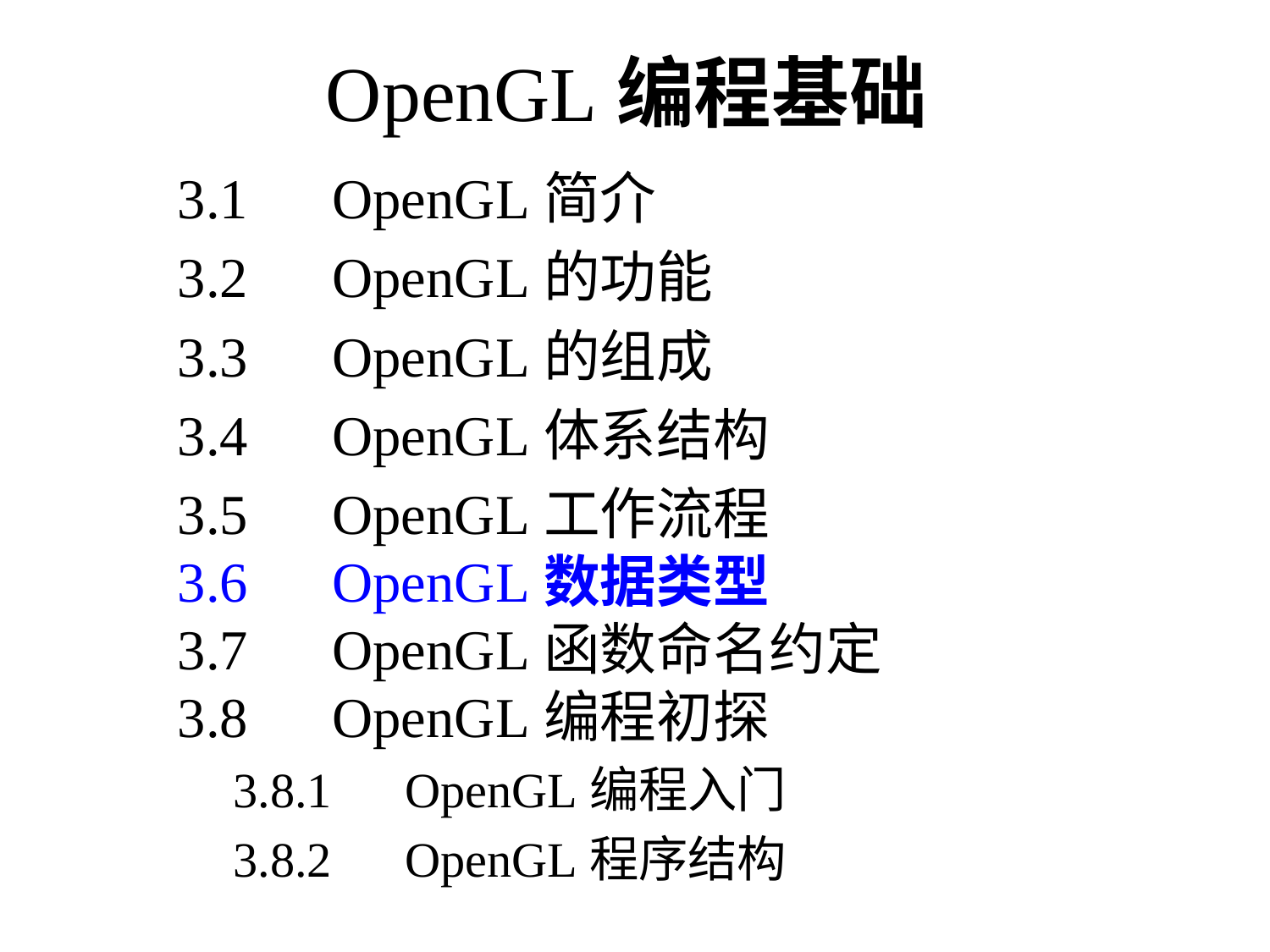

# OpenGL编程基础
3.1　OpenGL简介
3.2　OpenGL的功能
3.3　OpenGL的组成
3.4　OpenGL体系结构
3.5　OpenGL工作流程
3.6　OpenGL数据类型
3.7　OpenGL函数命名约定
3.8　OpenGL编程初探
3.8.1　OpenGL编程入门
3.8.2　OpenGL程序结构